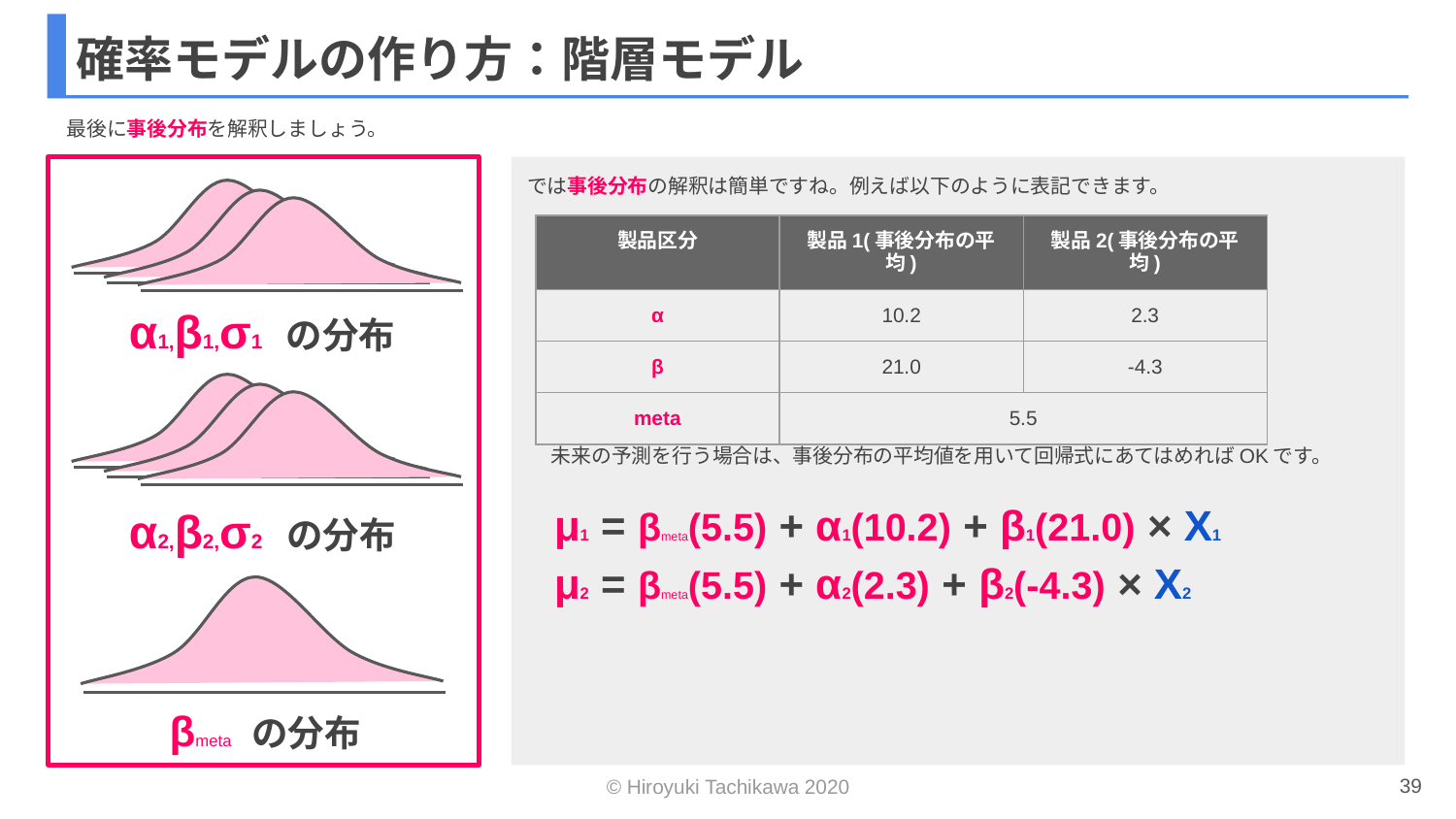

# 確率モデルの作り方：階層モデル
最後に事後分布を解釈しましょう。

では事後分布の解釈は簡単ですね。例えば以下のように表記できます。

| 製品区分 | 製品1(事後分布の平均) | 製品2(事後分布の平均) |
| --- | --- | --- |
| α | 10.2 | 2.3 |
| β | 21.0 | -4.3 |
| meta | 5.5 |  |
α1,β1,σ1 の分布

未来の予測を行う場合は、事後分布の平均値を用いて回帰式にあてはめればOKです。
μ1 = βmeta(5.5) + α1(10.2) + β1(21.0) × X1
μ2 = βmeta(5.5) + α2(2.3) + β2(-4.3) × X2
α2,β2,σ2 の分布

βmeta の分布
39